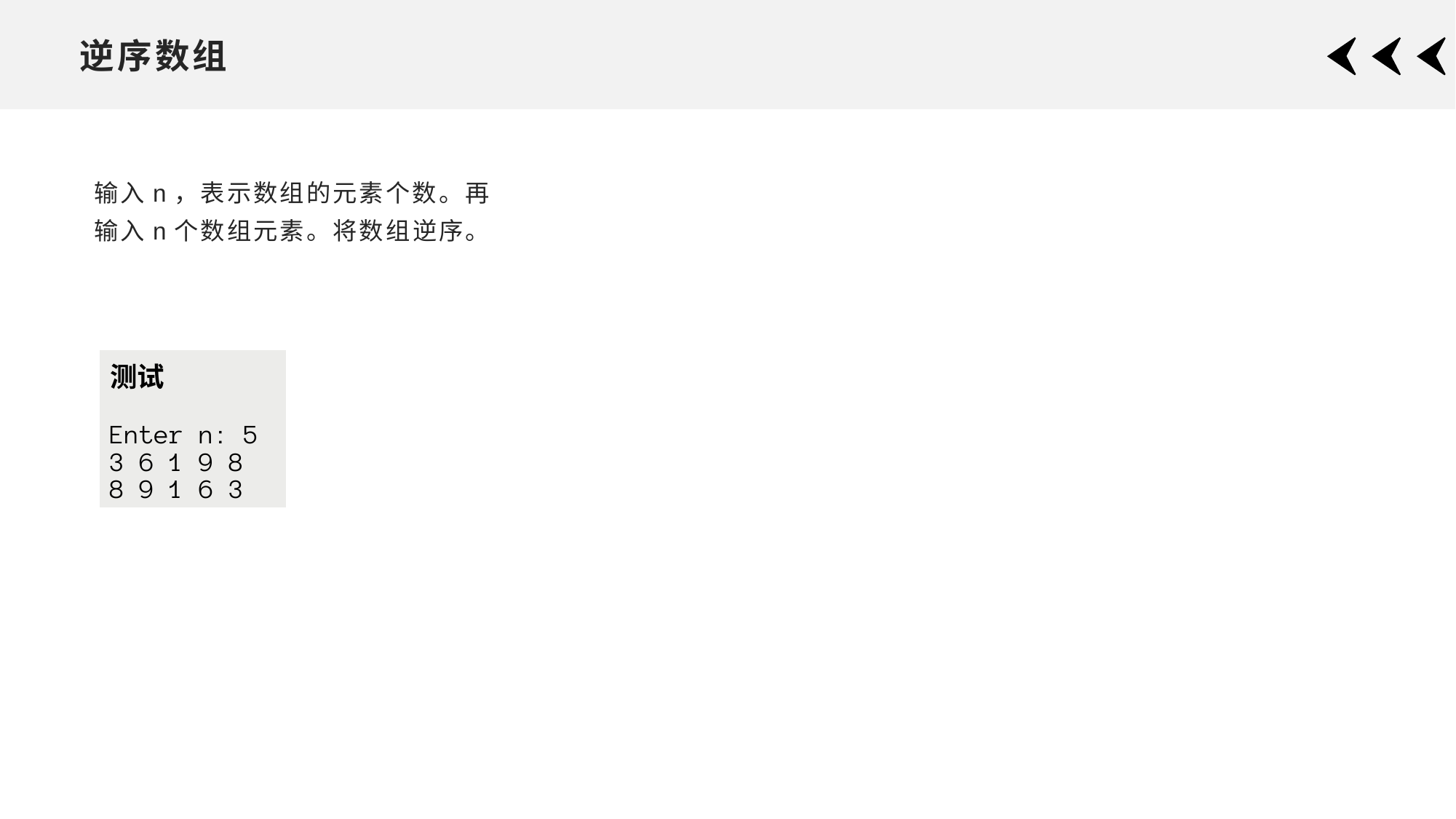

# 逆序数组
输入n，表示数组的元素个数。再输入n个数组元素。将数组逆序。
| 测试 Enter n: 5 3 6 1 9 8 8 9 1 6 3 |
| --- |